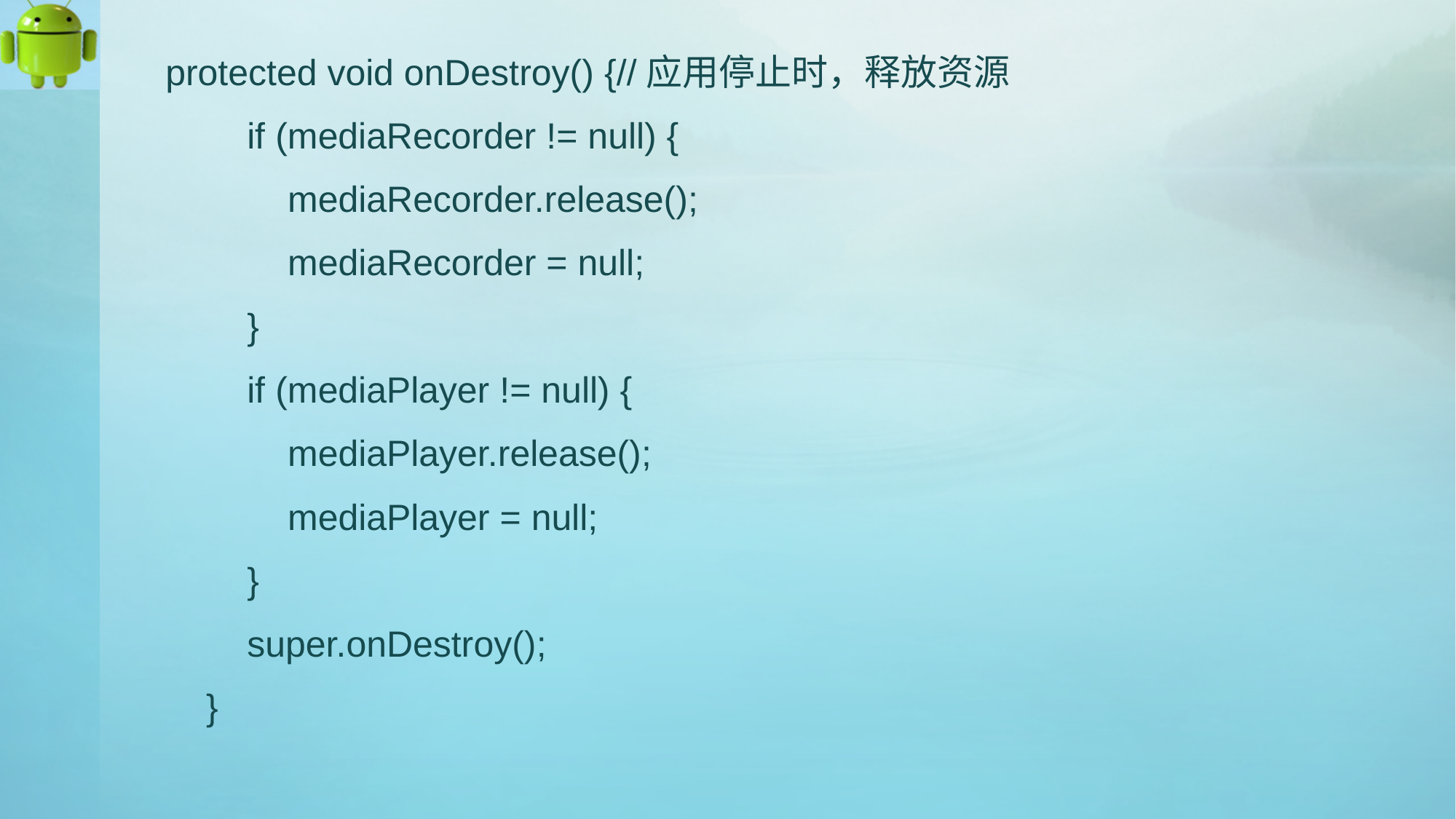

protected void onDestroy() {//应用停止时，释放资源
        if (mediaRecorder != null) {
            mediaRecorder.release();
            mediaRecorder = null;
        }
        if (mediaPlayer != null) {
            mediaPlayer.release();
            mediaPlayer = null;
        }
        super.onDestroy();
    }